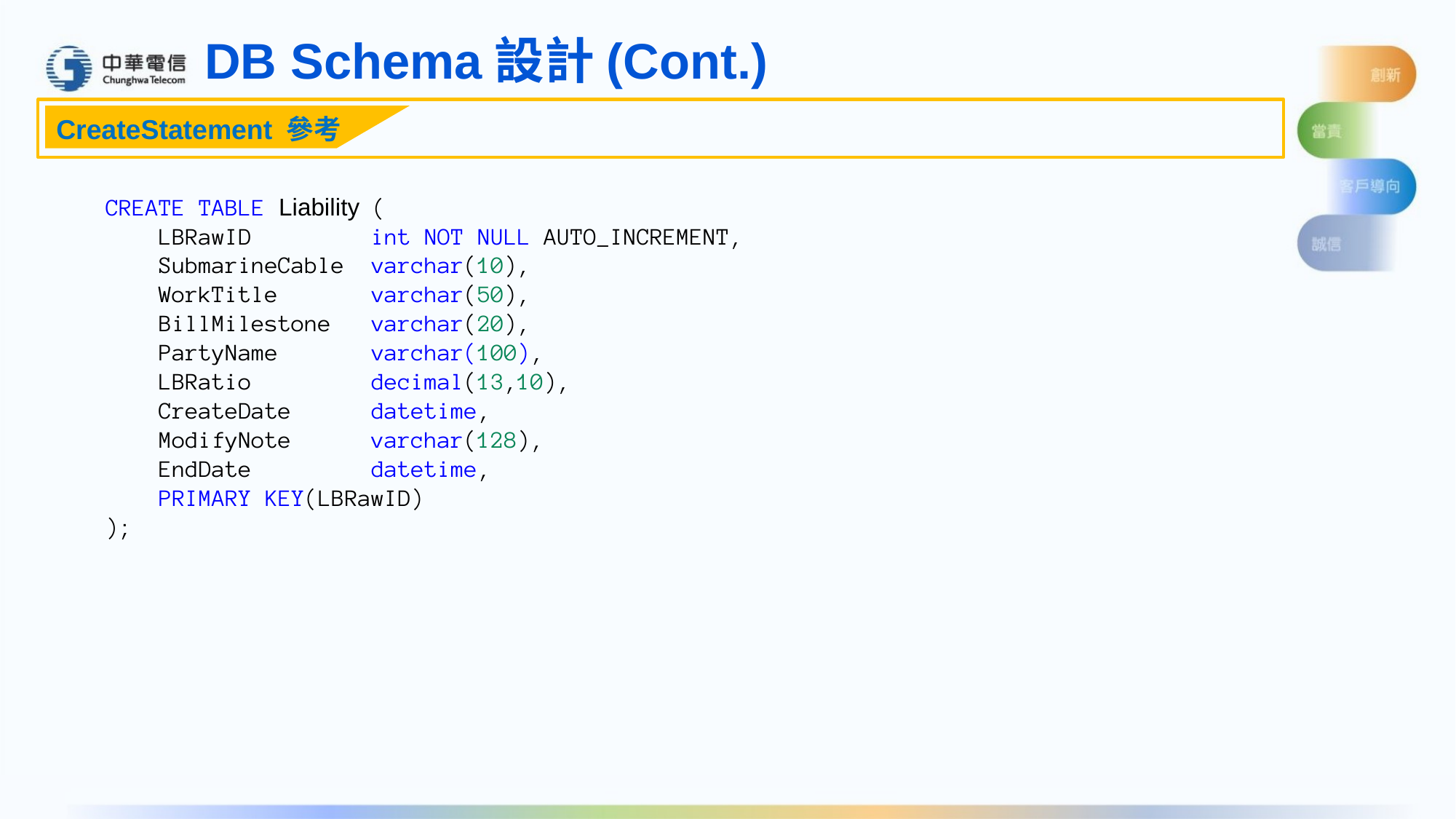

DB Schema設計(Cont.)

CreateStatement 參考
CREATE TABLE Liability (
    LBRawID         int NOT NULL AUTO_INCREMENT,
    SubmarineCable  varchar(10),
    WorkTitle       varchar(50),
    BillMilestone   varchar(20),
    PartyName       varchar(100),
    LBRatio         decimal(13,10),
    CreateDate      datetime,
    ModifyNote      varchar(128),
    EndDate         datetime,
    PRIMARY KEY(LBRawID)
);